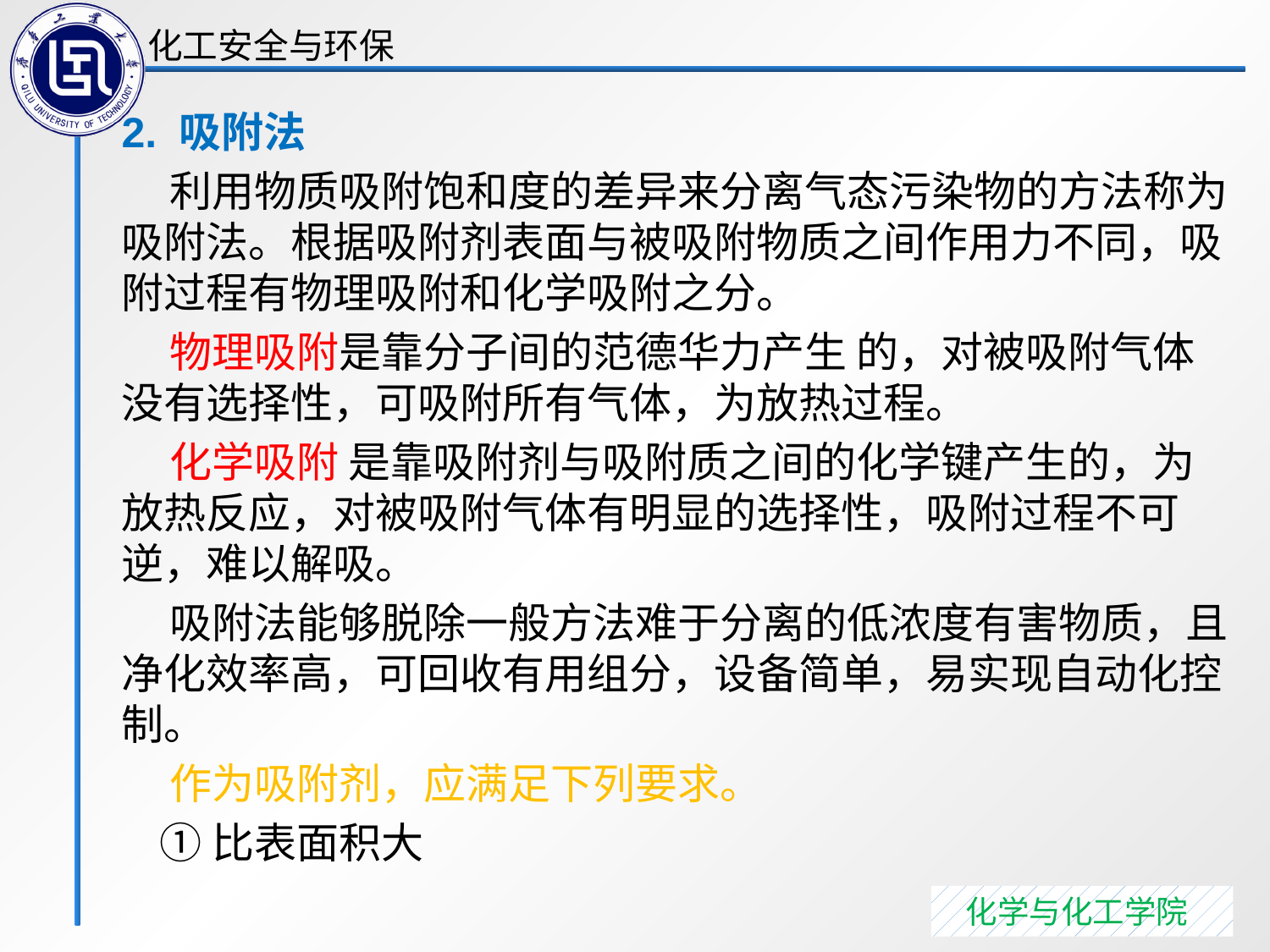

2. 吸附法
    利用物质吸附饱和度的差异来分离气态污染物的方法称为吸附法。根据吸附剂表面与被吸附物质之间作用力不同，吸附过程有物理吸附和化学吸附之分。
    物理吸附是靠分子间的范德华力产生 的，对被吸附气体没有选择性，可吸附所有气体，为放热过程。
    化学吸附 是靠吸附剂与吸附质之间的化学键产生的，为放热反应，对被吸附气体有明显的选择性，吸附过程不可逆，难以解吸。
    吸附法能够脱除一般方法难于分离的低浓度有害物质，且净化效率高，可回收有用组分，设备简单，易实现自动化控制。
    作为吸附剂，应满足下列要求。
    ①比表面积大